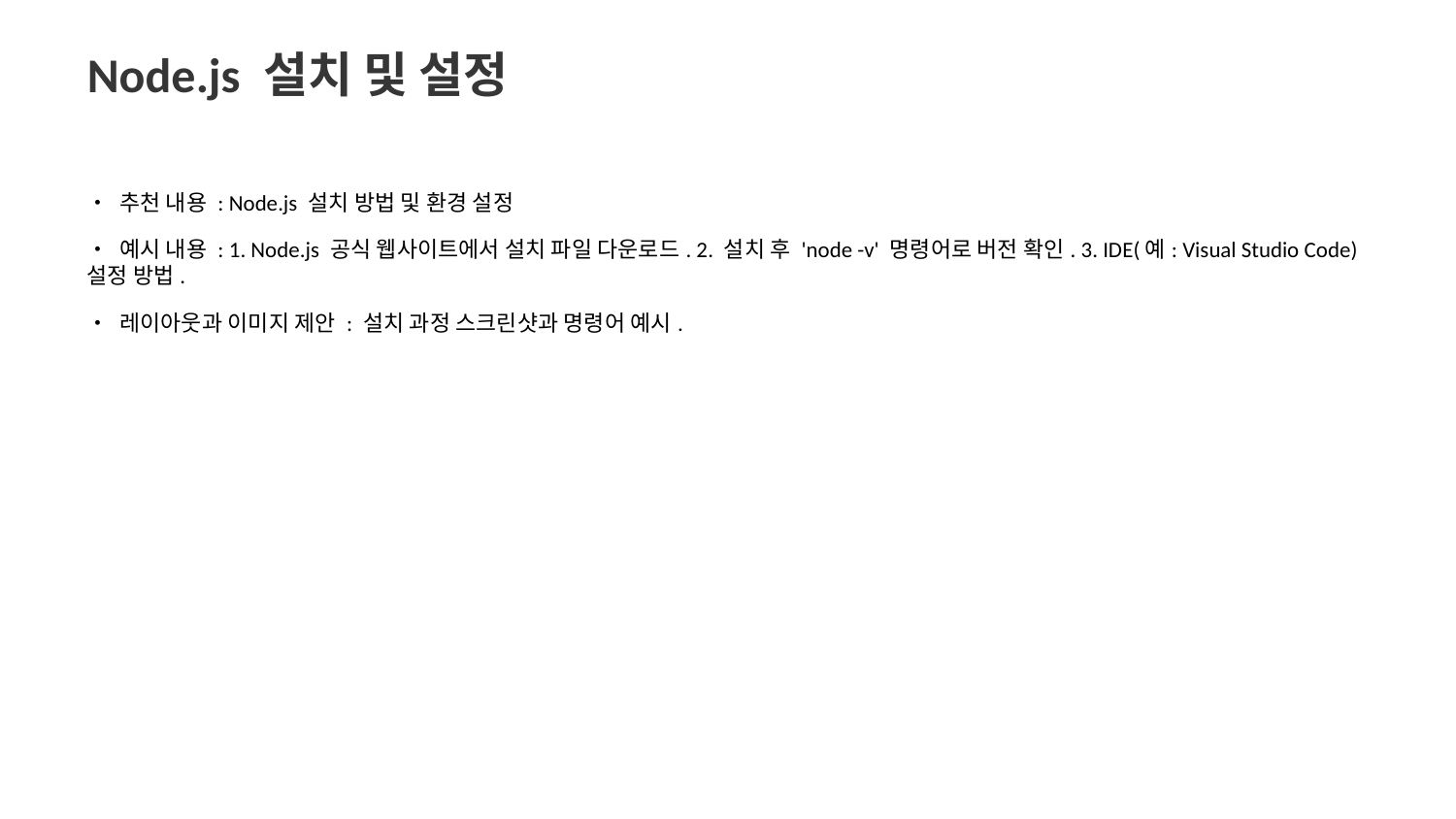

Node.js 설치 및 설정
• 추천 내용 : Node.js 설치 방법 및 환경 설정
• 예시 내용 : 1. Node.js 공식 웹사이트에서 설치 파일 다운로드. 2. 설치 후 'node -v' 명령어로 버전 확인. 3. IDE(예: Visual Studio Code) 설정 방법.
• 레이아웃과 이미지 제안 : 설치 과정 스크린샷과 명령어 예시.